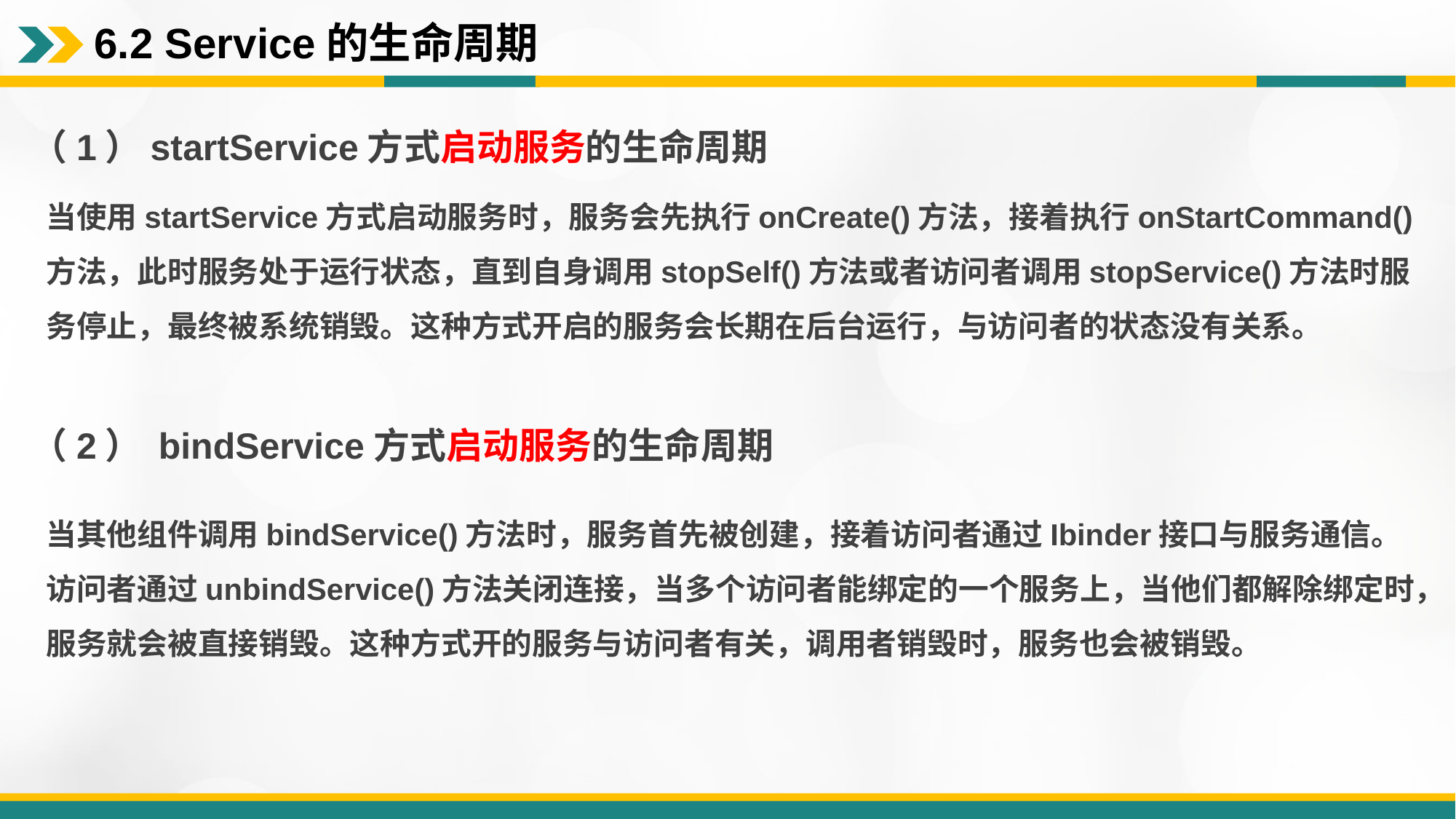

# 6.2 Service的生命周期
（1）startService方式启动服务的生命周期
当使用startService方式启动服务时，服务会先执行onCreate()方法，接着执行onStartCommand()方法，此时服务处于运行状态，直到自身调用stopSelf()方法或者访问者调用stopService()方法时服务停止，最终被系统销毁。这种方式开启的服务会长期在后台运行，与访问者的状态没有关系。
（2） bindService方式启动服务的生命周期
当其他组件调用bindService()方法时，服务首先被创建，接着访问者通过Ibinder接口与服务通信。访问者通过unbindService()方法关闭连接，当多个访问者能绑定的一个服务上，当他们都解除绑定时，服务就会被直接销毁。这种方式开的服务与访问者有关，调用者销毁时，服务也会被销毁。